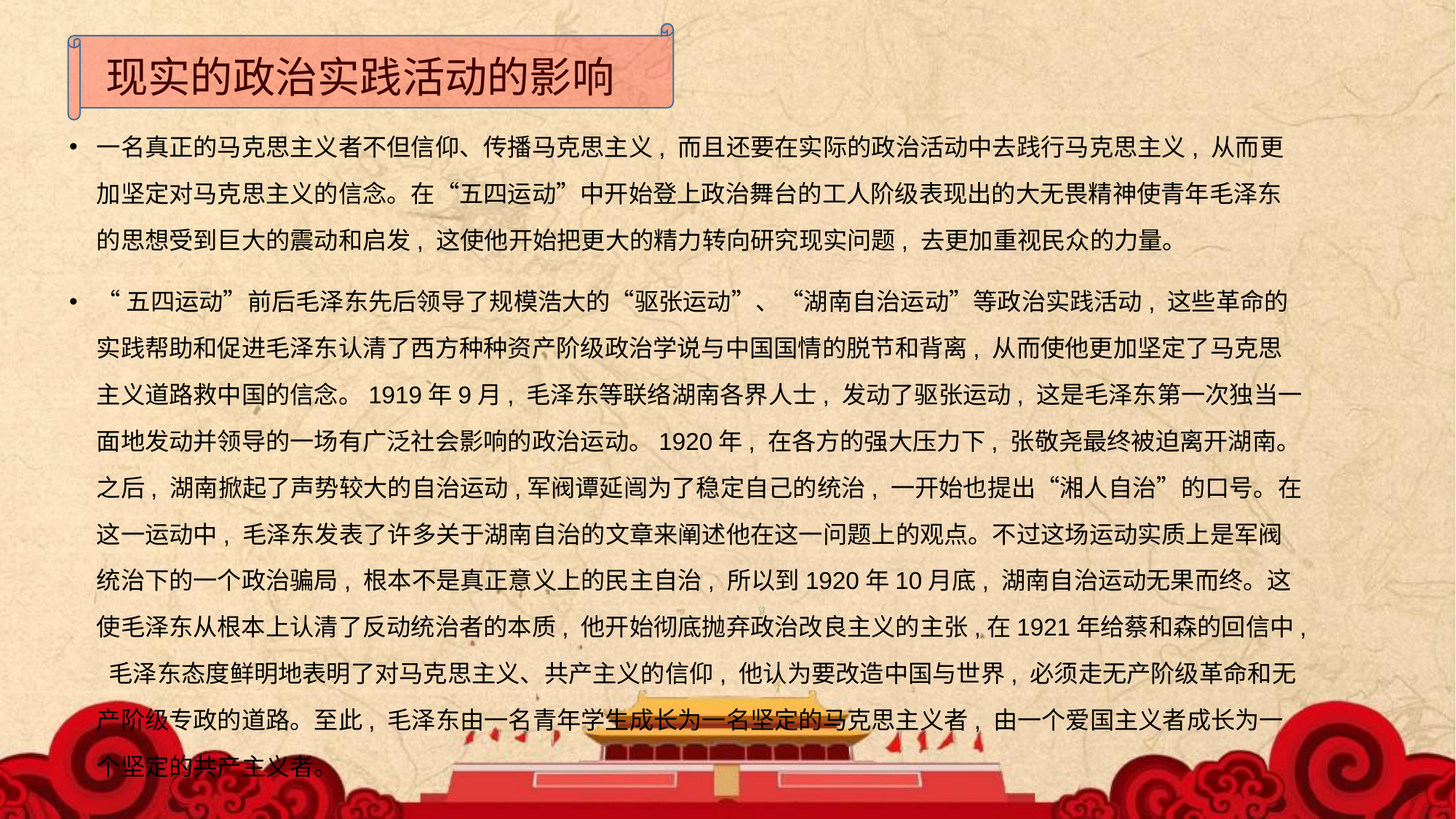

# 现实的政治实践活动的影响
一名真正的马克思主义者不但信仰、传播马克思主义, 而且还要在实际的政治活动中去践行马克思主义, 从而更加坚定对马克思主义的信念。在“五四运动”中开始登上政治舞台的工人阶级表现出的大无畏精神使青年毛泽东的思想受到巨大的震动和启发, 这使他开始把更大的精力转向研究现实问题, 去更加重视民众的力量。
“五四运动”前后毛泽东先后领导了规模浩大的“驱张运动”、“湖南自治运动”等政治实践活动, 这些革命的实践帮助和促进毛泽东认清了西方种种资产阶级政治学说与中国国情的脱节和背离, 从而使他更加坚定了马克思主义道路救中国的信念。1919年9月, 毛泽东等联络湖南各界人士, 发动了驱张运动, 这是毛泽东第一次独当一面地发动并领导的一场有广泛社会影响的政治运动。1920年, 在各方的强大压力下, 张敬尧最终被迫离开湖南。之后, 湖南掀起了声势较大的自治运动,军阀谭延闿为了稳定自己的统治, 一开始也提出“湘人自治”的口号。在这一运动中, 毛泽东发表了许多关于湖南自治的文章来阐述他在这一问题上的观点。不过这场运动实质上是军阀统治下的一个政治骗局, 根本不是真正意义上的民主自治, 所以到1920年10月底, 湖南自治运动无果而终。这使毛泽东从根本上认清了反动统治者的本质, 他开始彻底抛弃政治改良主义的主张,在1921年给蔡和森的回信中, 毛泽东态度鲜明地表明了对马克思主义、共产主义的信仰, 他认为要改造中国与世界, 必须走无产阶级革命和无产阶级专政的道路。至此, 毛泽东由一名青年学生成长为一名坚定的马克思主义者, 由一个爱国主义者成长为一个坚定的共产主义者。